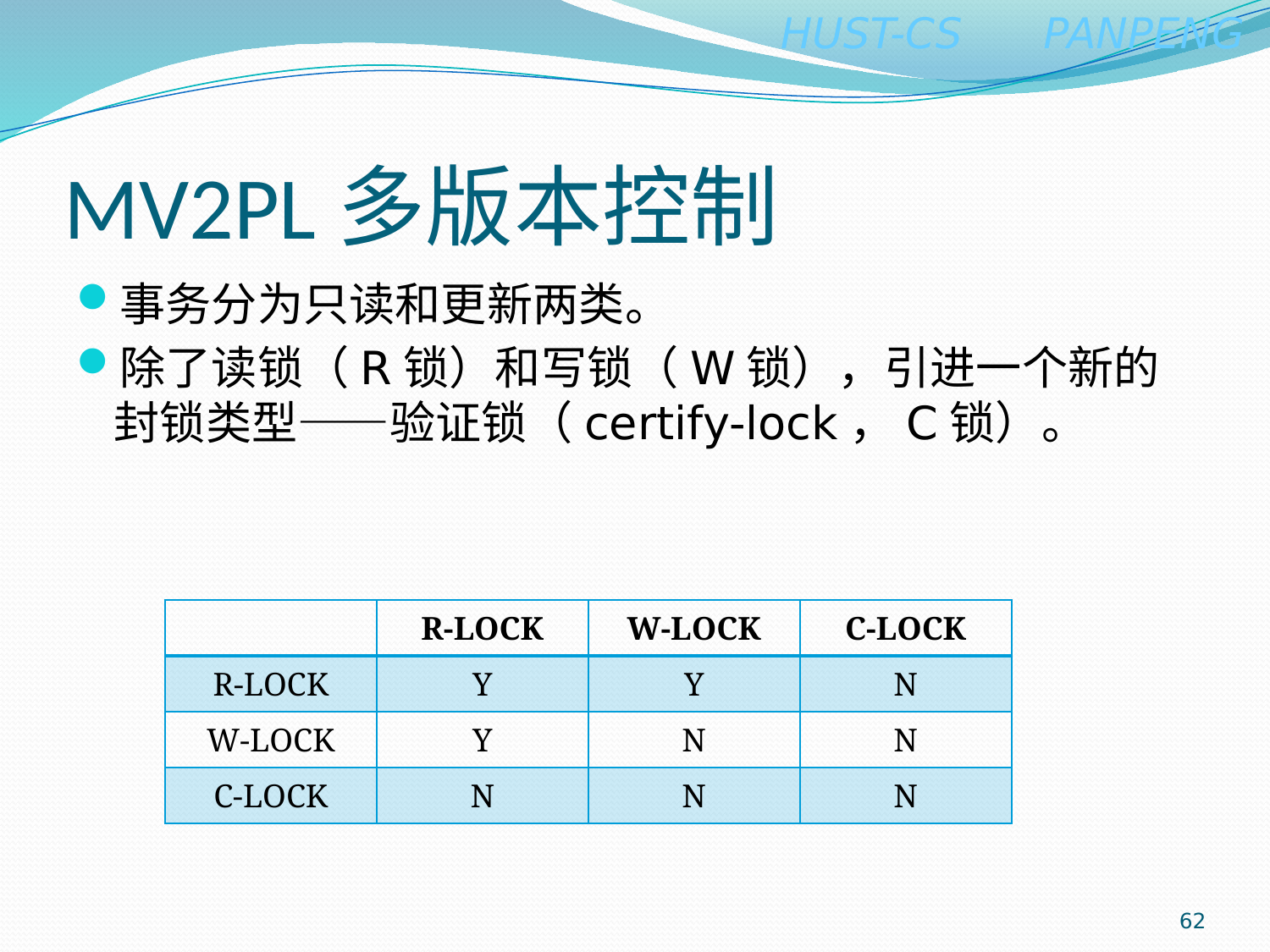

# MV2PL多版本控制
事务分为只读和更新两类。
除了读锁（R锁）和写锁（W锁），引进一个新的封锁类型——验证锁（certify-lock，C锁）。
|  | R-LOCK | W-LOCK | C-LOCK |
| --- | --- | --- | --- |
| R-LOCK | Y | Y | N |
| W-LOCK | Y | N | N |
| C-LOCK | N | N | N |
62